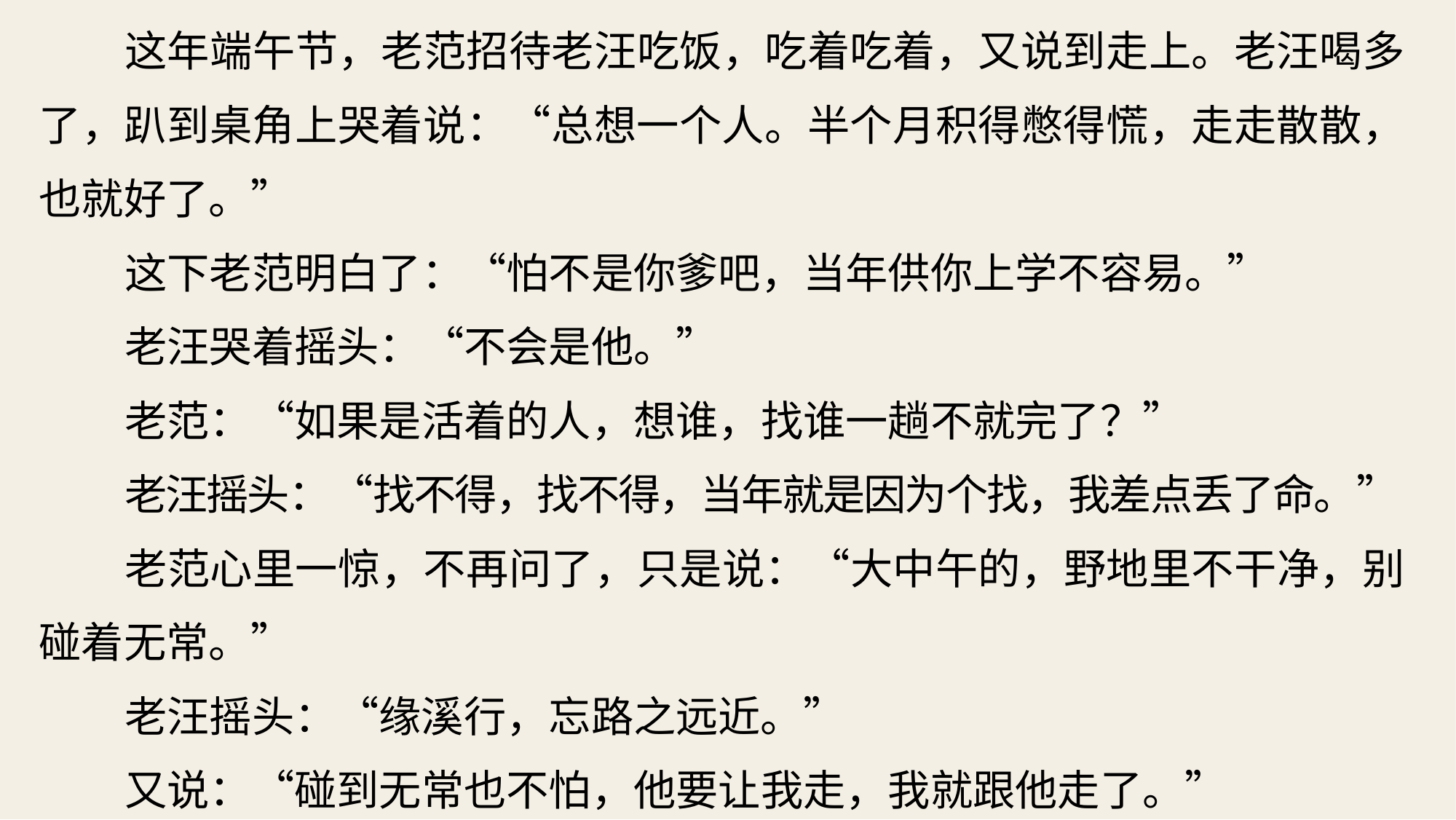

这年端午节，老范招待老汪吃饭，吃着吃着，又说到走上。老汪喝多了，趴到桌角上哭着说：“总想一个人。半个月积得憋得慌，走走散散，也就好了。”
这下老范明白了：“怕不是你爹吧，当年供你上学不容易。”
老汪哭着摇头：“不会是他。”
老范：“如果是活着的人，想谁，找谁一趟不就完了？”
老汪摇头：“找不得，找不得，当年就是因为个找，我差点丢了命。”
老范心里一惊，不再问了，只是说：“大中午的，野地里不干净，别碰着无常。”
老汪摇头：“缘溪行，忘路之远近。”
又说：“碰到无常也不怕，他要让我走，我就跟他走了。”